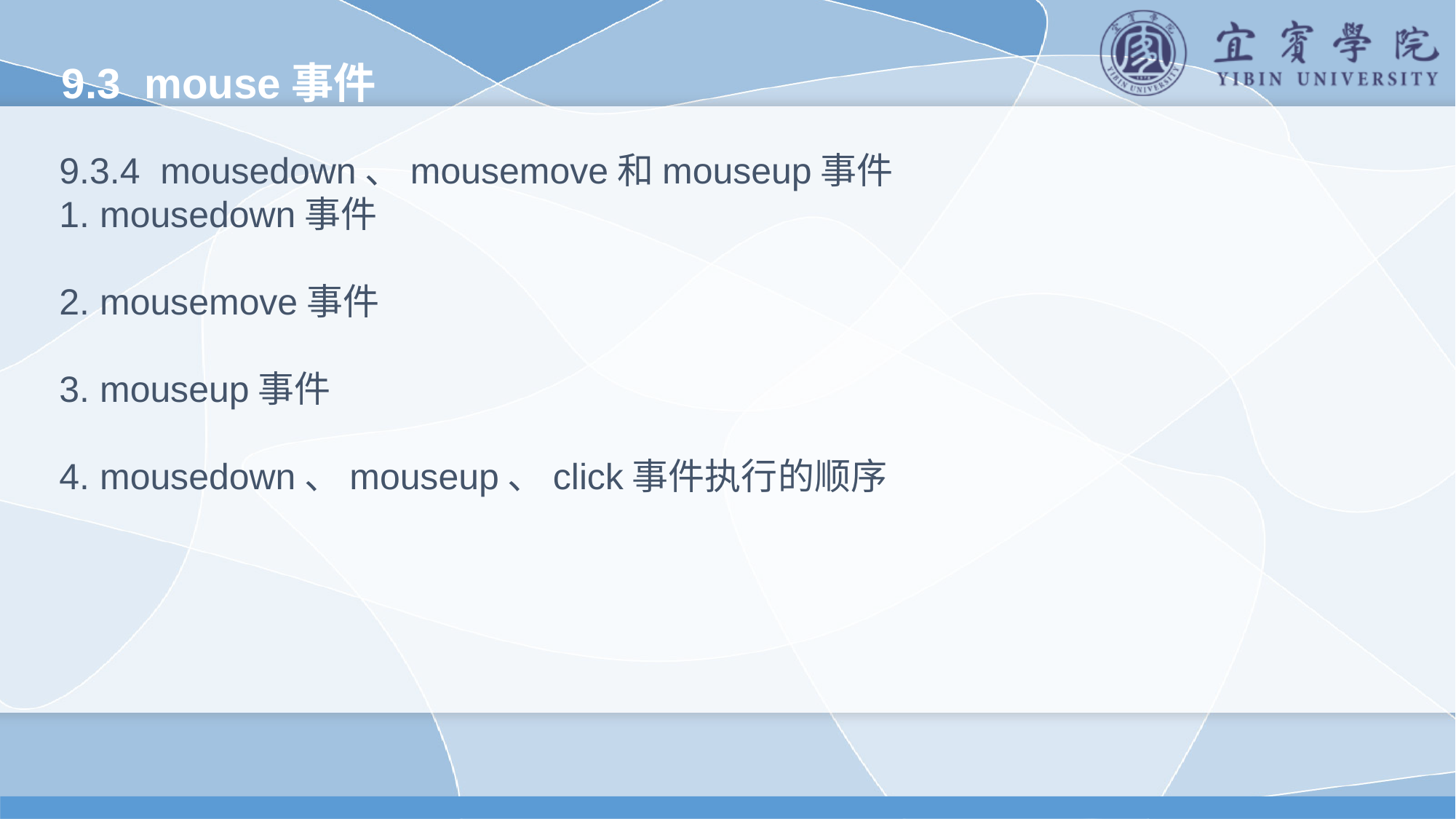

9.3  mouse事件
9.3.4  mousedown、mousemove和mouseup事件
1. mousedown事件

2. mousemove事件

3. mouseup事件

4. mousedown、mouseup、click事件执行的顺序